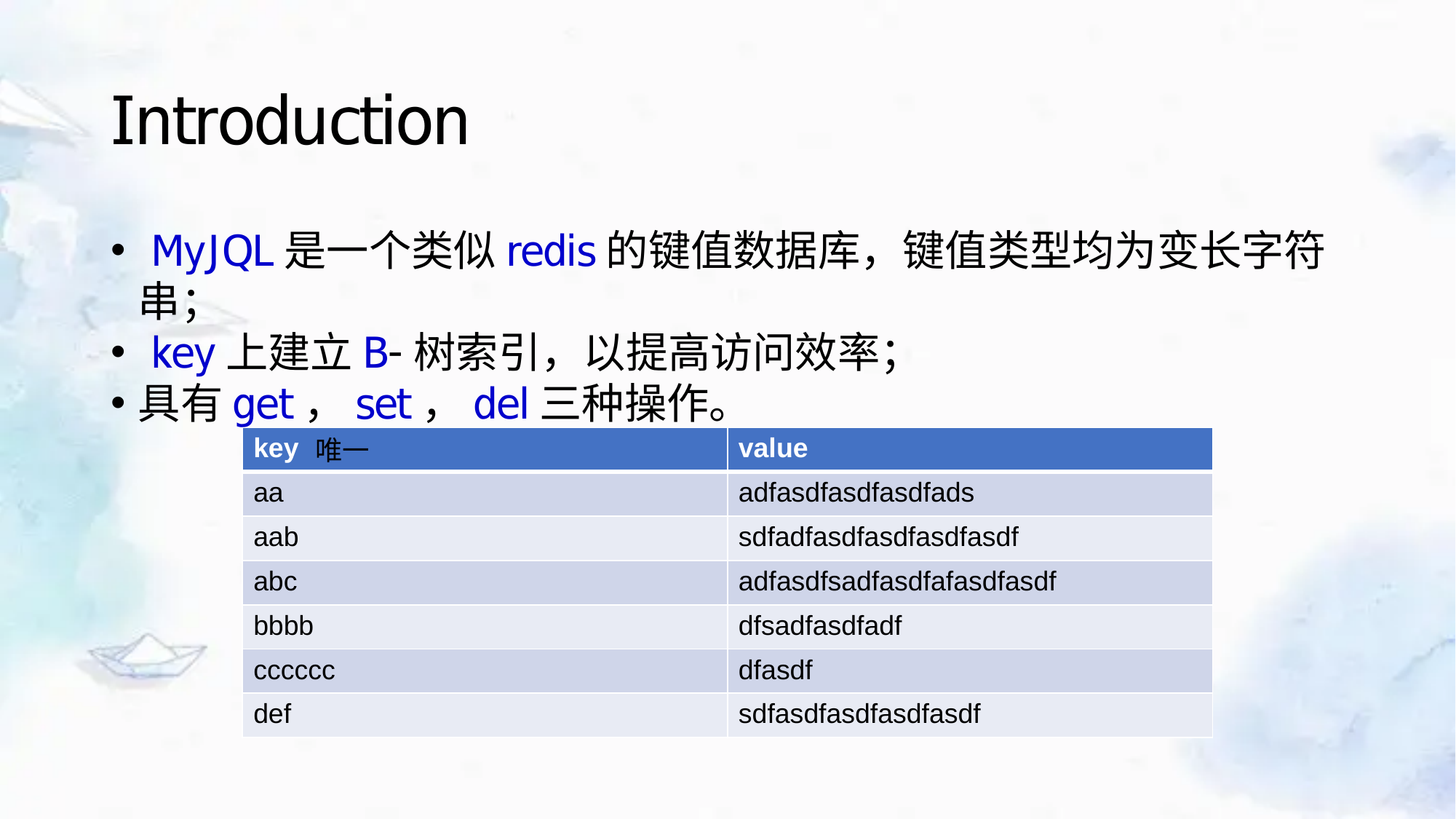

# Introduction
 MyJQL是一个类似redis的键值数据库，键值类型均为变长字符串；
 key上建立B-树索引，以提高访问效率；
具有get，set，del三种操作。
| key | value |
| --- | --- |
| aa | adfasdfasdfasdfads |
| aab | sdfadfasdfasdfasdfasdf |
| abc | adfasdfsadfasdfafasdfasdf |
| bbbb | dfsadfasdfadf |
| cccccc | dfasdf |
| def | sdfasdfasdfasdfasdf |
唯一